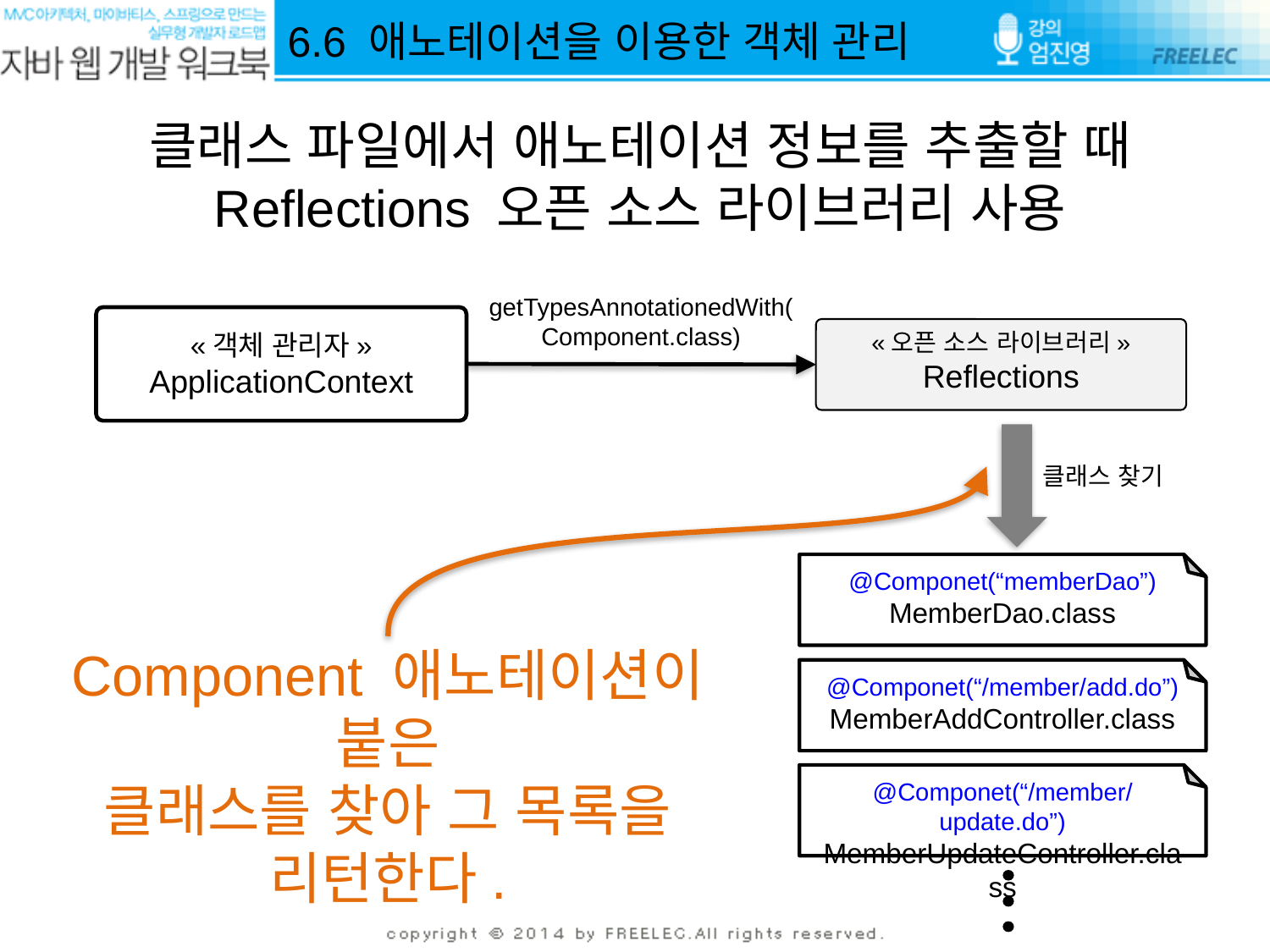

6.6 애노테이션을 이용한 객체 관리
클래스 파일에서 애노테이션 정보를 추출할 때 Reflections 오픈 소스 라이브러리 사용
getTypesAnnotationedWith(
Component.class)
«객체 관리자»
ApplicationContext
«오픈 소스 라이브러리»
Reflections

클래스 찾기

@Componet(“memberDao”)
MemberDao.class
Component 애노테이션이 붙은
클래스를 찾아 그 목록을 리턴한다.

@Componet(“/member/add.do”)
MemberAddController.class

@Componet(“/member/update.do”)
MemberUpdateController.class